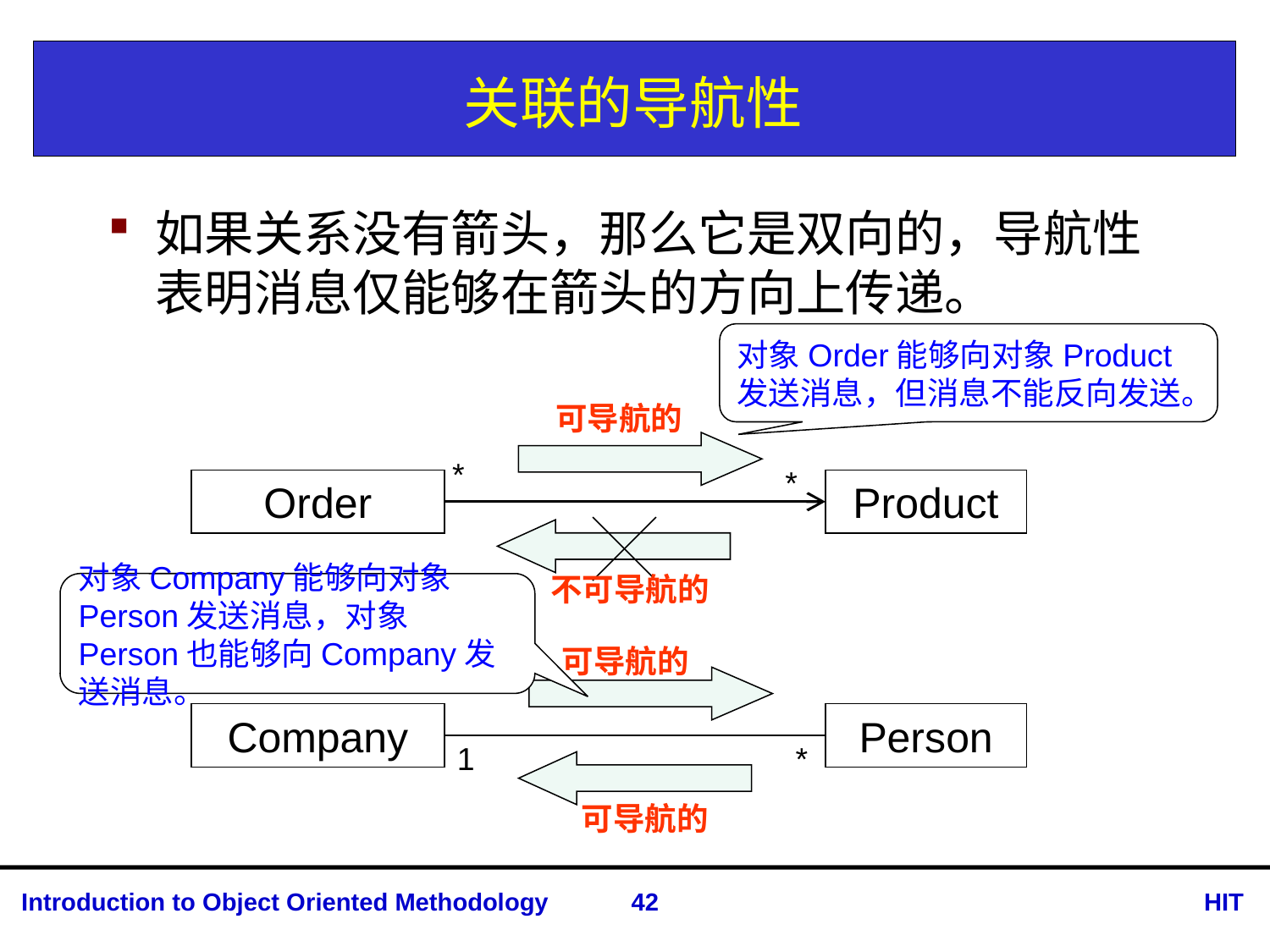

# 关联的导航性
如果关系没有箭头，那么它是双向的，导航性表明消息仅能够在箭头的方向上传递。
对象Order能够向对象Product发送消息，但消息不能反向发送。
可导航的

*
*
Order
Product

不可导航的
对象Company能够向对象Person发送消息，对象Person也能够向Company发送消息。
可导航的

Company
Person
1
*

可导航的